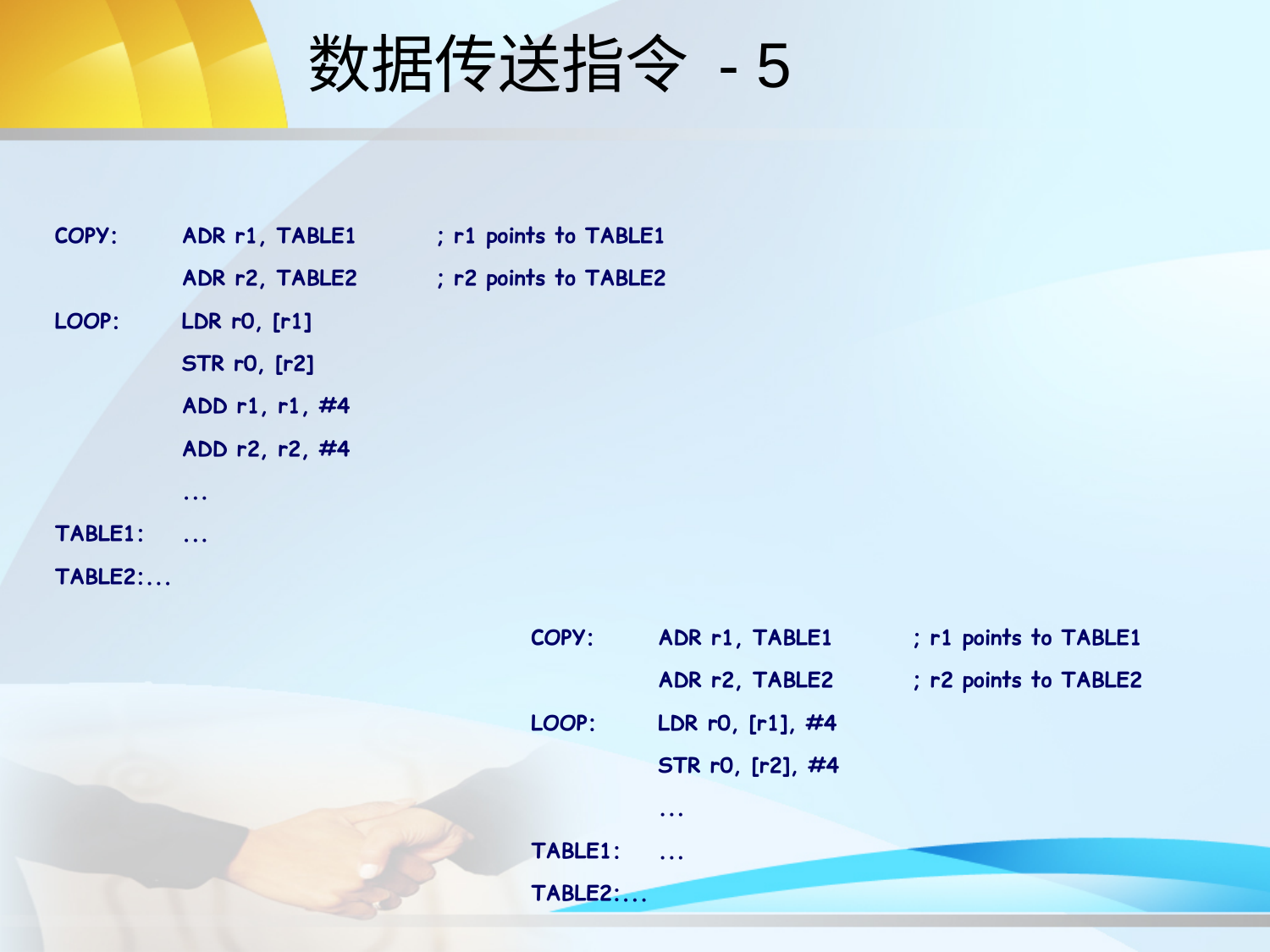

# 数据传送指令 - 5
COPY:	ADR r1, TABLE1	; r1 points to TABLE1
	ADR r2, TABLE2	; r2 points to TABLE2
LOOP:	LDR r0, [r1]
	STR r0, [r2]
	ADD r1, r1, #4
	ADD r2, r2, #4
	...
TABLE1:	...
TABLE2:...
COPY:	ADR r1, TABLE1	; r1 points to TABLE1
	ADR r2, TABLE2	; r2 points to TABLE2
LOOP:	LDR r0, [r1], #4
	STR r0, [r2], #4
	...
TABLE1:	...
TABLE2:...